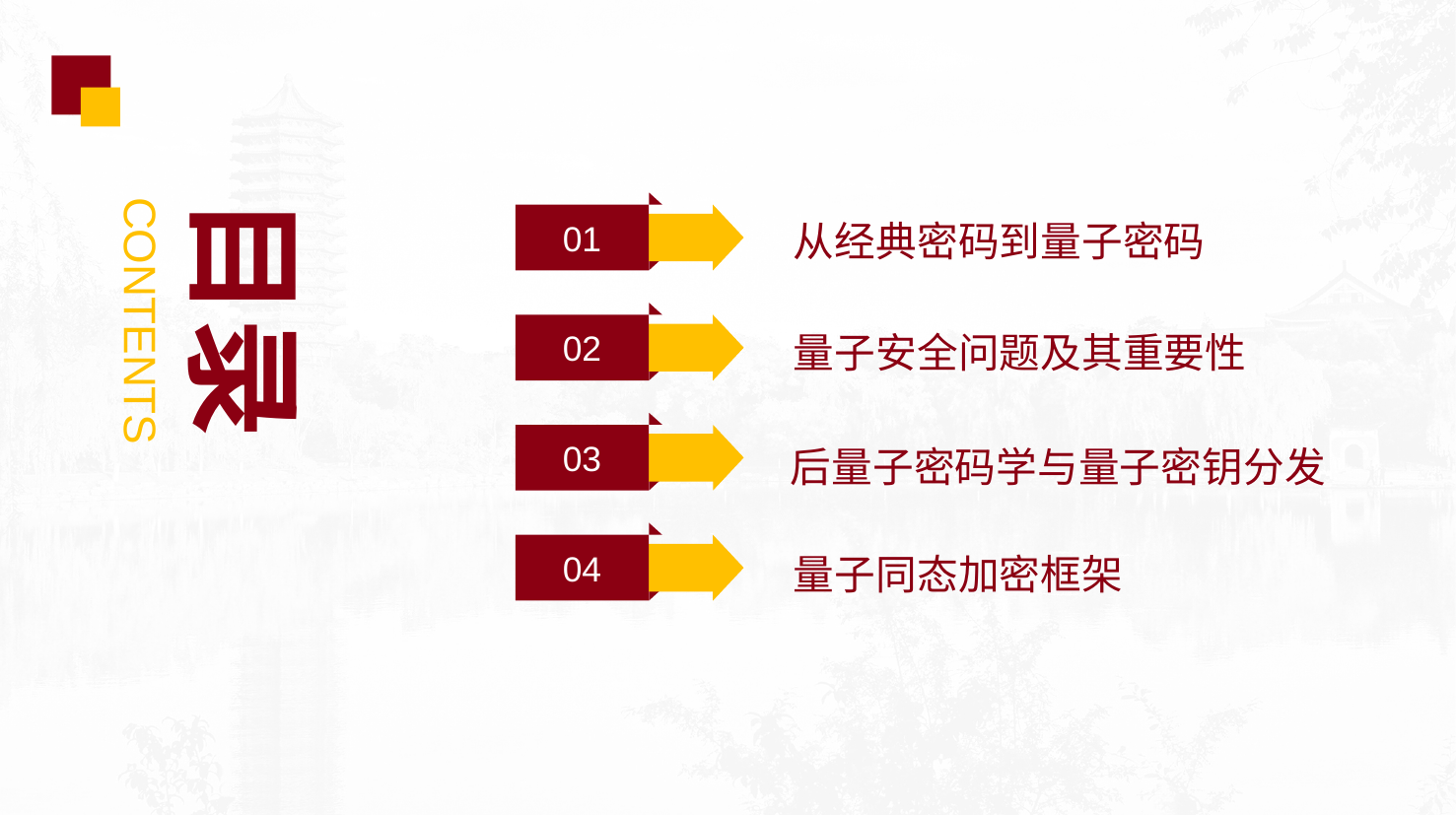

目录

01

从经典密码到量子密码

CONTENTS

02

量子安全问题及其重要性

03

后量子密码学与量子密钥分发

04

量子同态加密框架